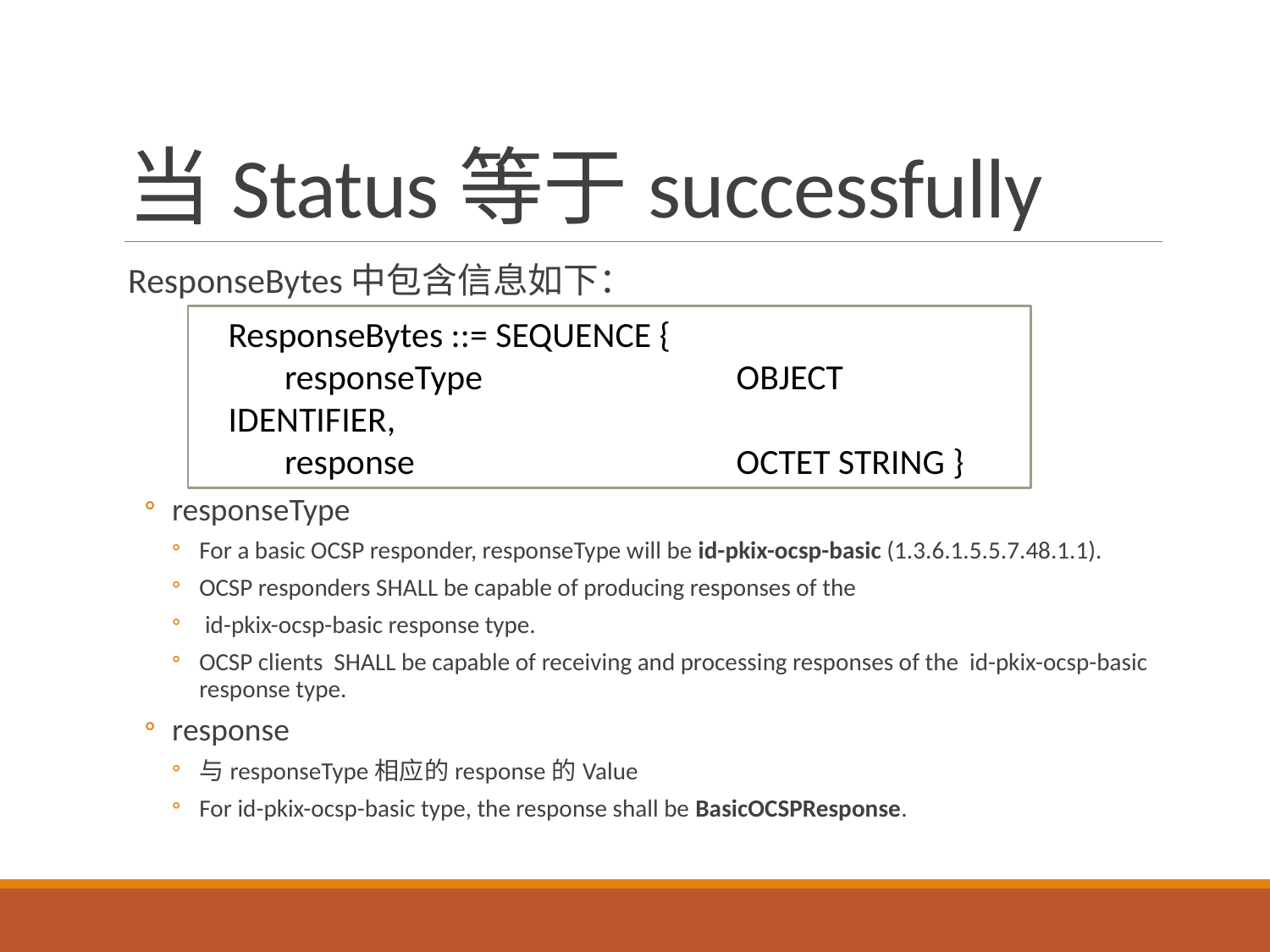

# 当Status等于successfully
ResponseBytes中包含信息如下：

responseType
For a basic OCSP responder, responseType will be id-pkix-ocsp-basic (1.3.6.1.5.5.7.48.1.1).
OCSP responders SHALL be capable of producing responses of the
 id-pkix-ocsp-basic response type.
OCSP clients  SHALL be capable of receiving and processing responses of the  id-pkix-ocsp-basic response type.
response
与responseType相应的response的Value
For id-pkix-ocsp-basic type, the response shall be BasicOCSPResponse.

ResponseBytes ::= SEQUENCE {
       responseType 		OBJECT IDENTIFIER,
       response 			OCTET STRING }
94